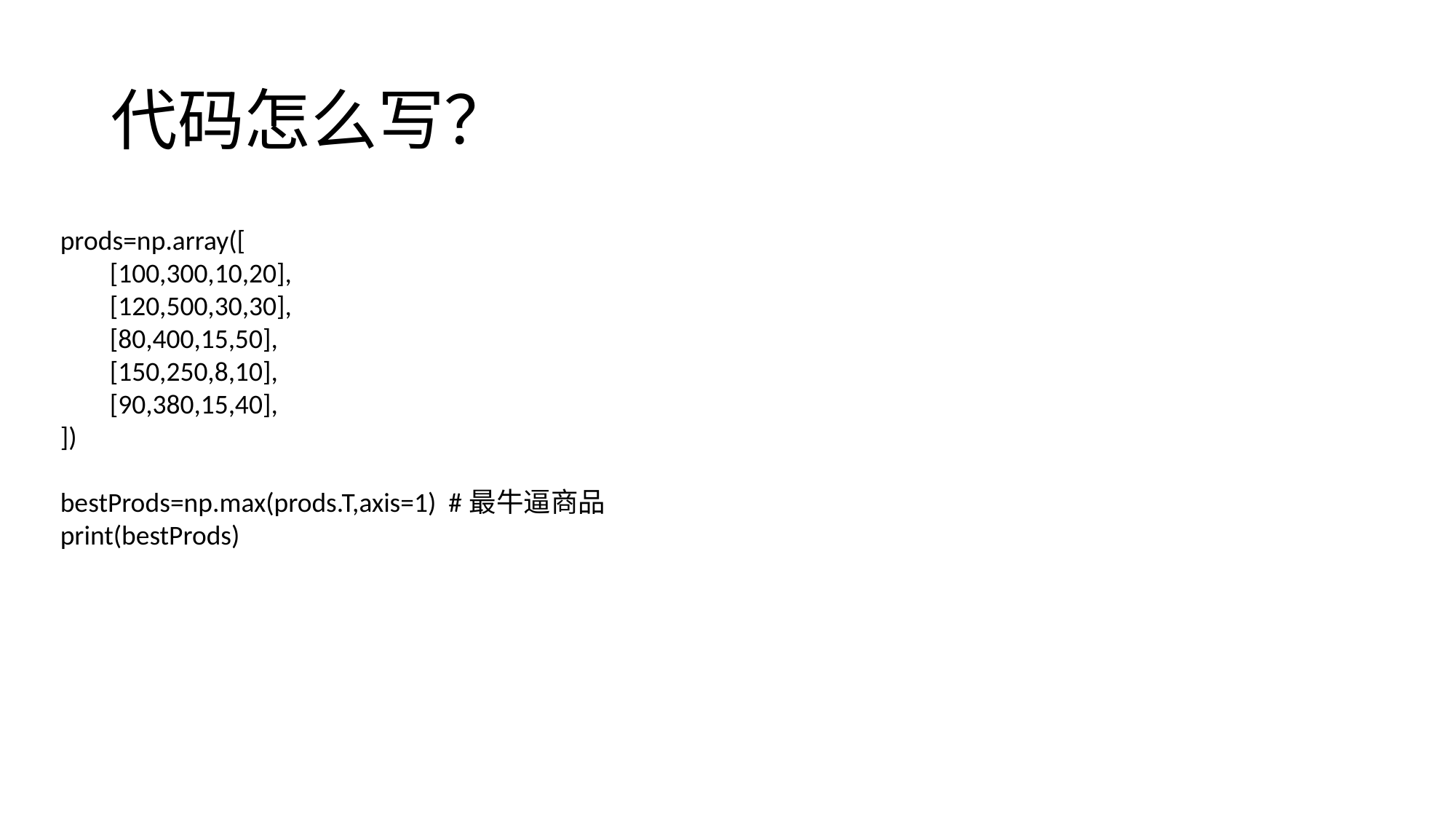

# 代码怎么写？

prods=np.array([
        [100,300,10,20],
        [120,500,30,30],
        [80,400,15,50],
        [150,250,8,10],
        [90,380,15,40],
])

bestProds=np.max(prods.T,axis=1)  #最牛逼商品
print(bestProds)